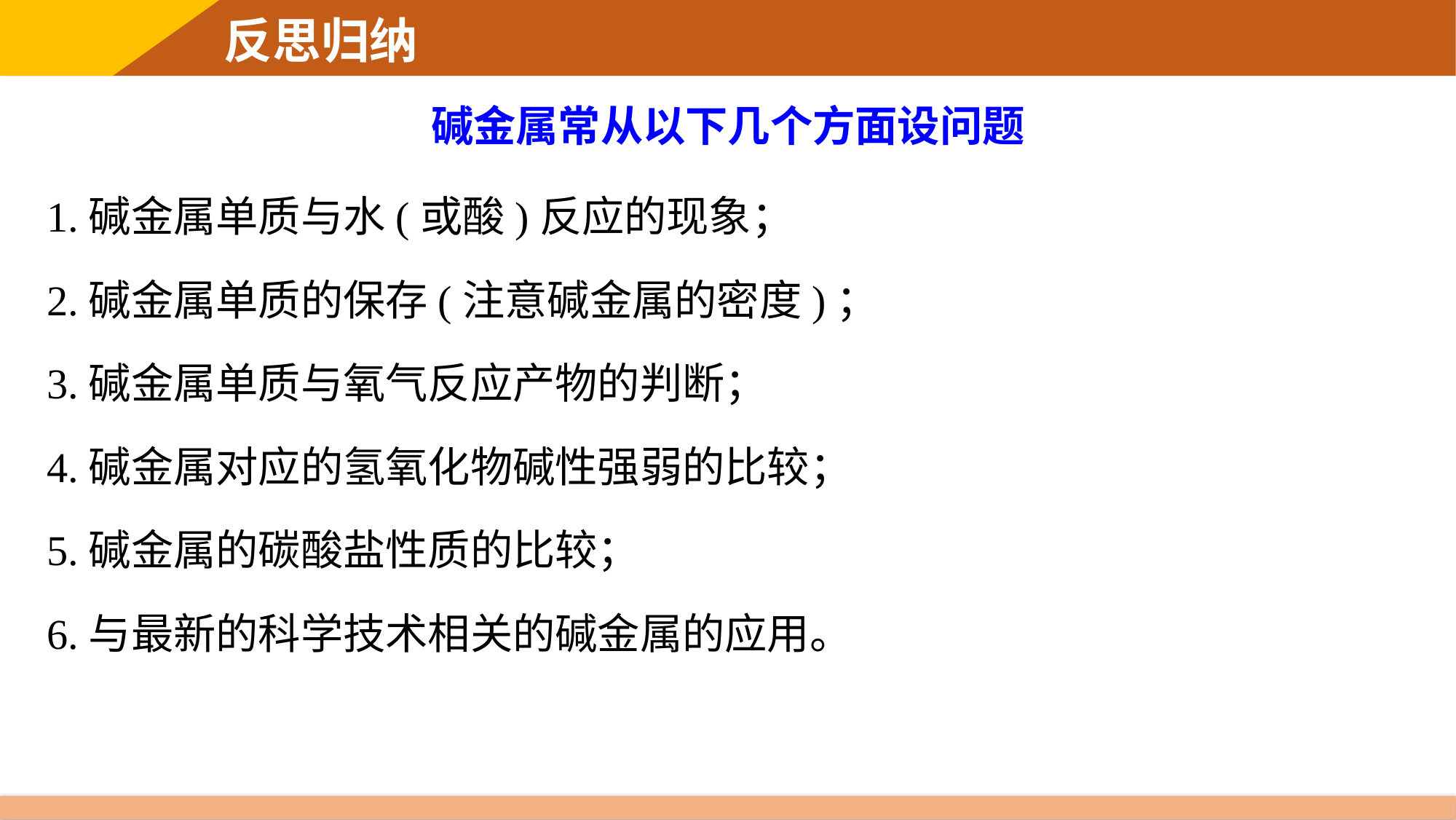

反思归纳
碱金属常从以下几个方面设问题
1.碱金属单质与水(或酸)反应的现象；
2.碱金属单质的保存(注意碱金属的密度)；
3.碱金属单质与氧气反应产物的判断；
4.碱金属对应的氢氧化物碱性强弱的比较；
5.碱金属的碳酸盐性质的比较；
6.与最新的科学技术相关的碱金属的应用。